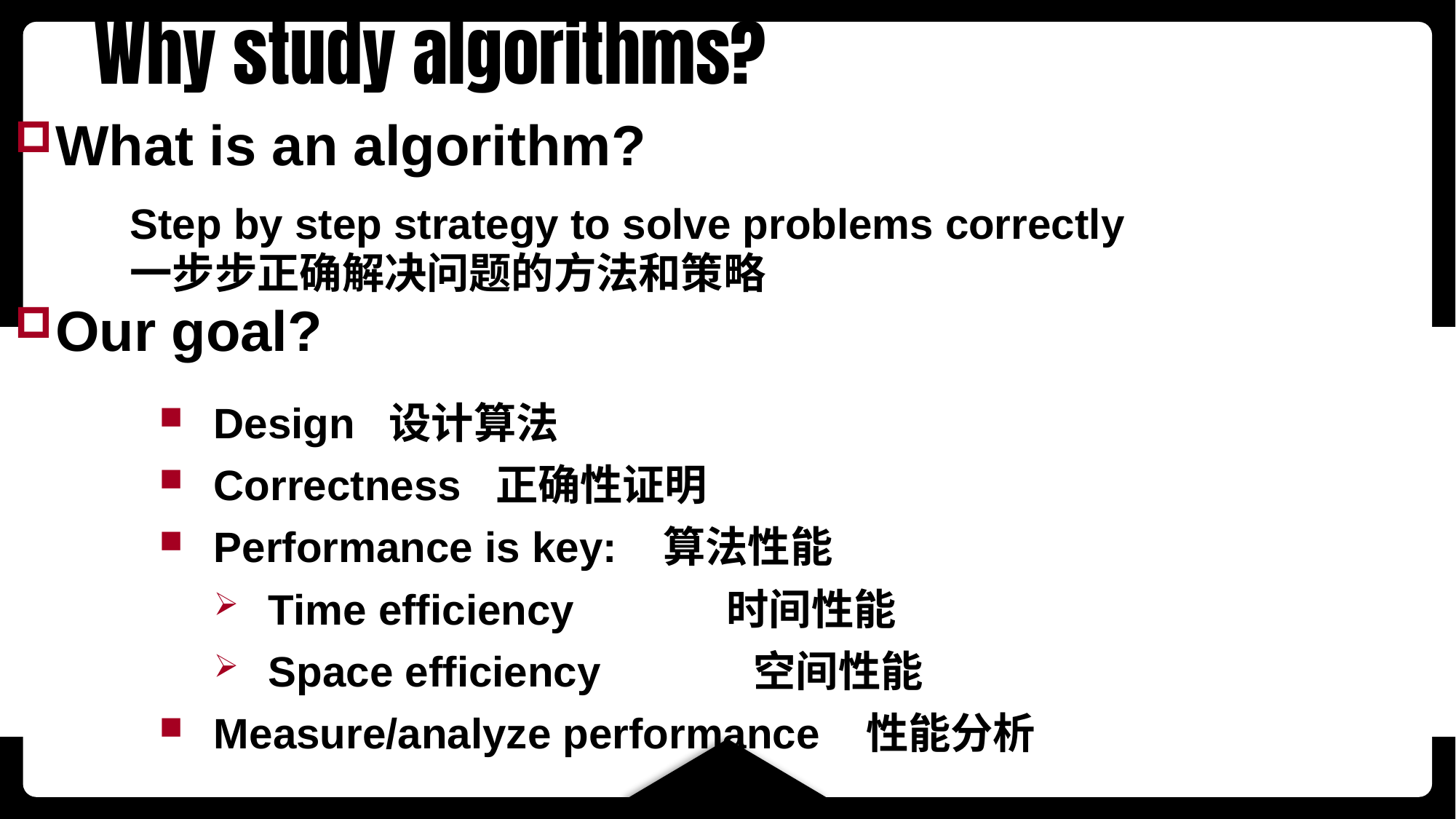

# Why study algorithms?
What is an algorithm?

Our goal?
Step by step strategy to solve problems correctly
一步步正确解决问题的方法和策略
Design  设计算法
Correctness  正确性证明
Performance is key:   算法性能
Time efficiency            时间性能
Space efficiency            空间性能
Measure/analyze performance   性能分析